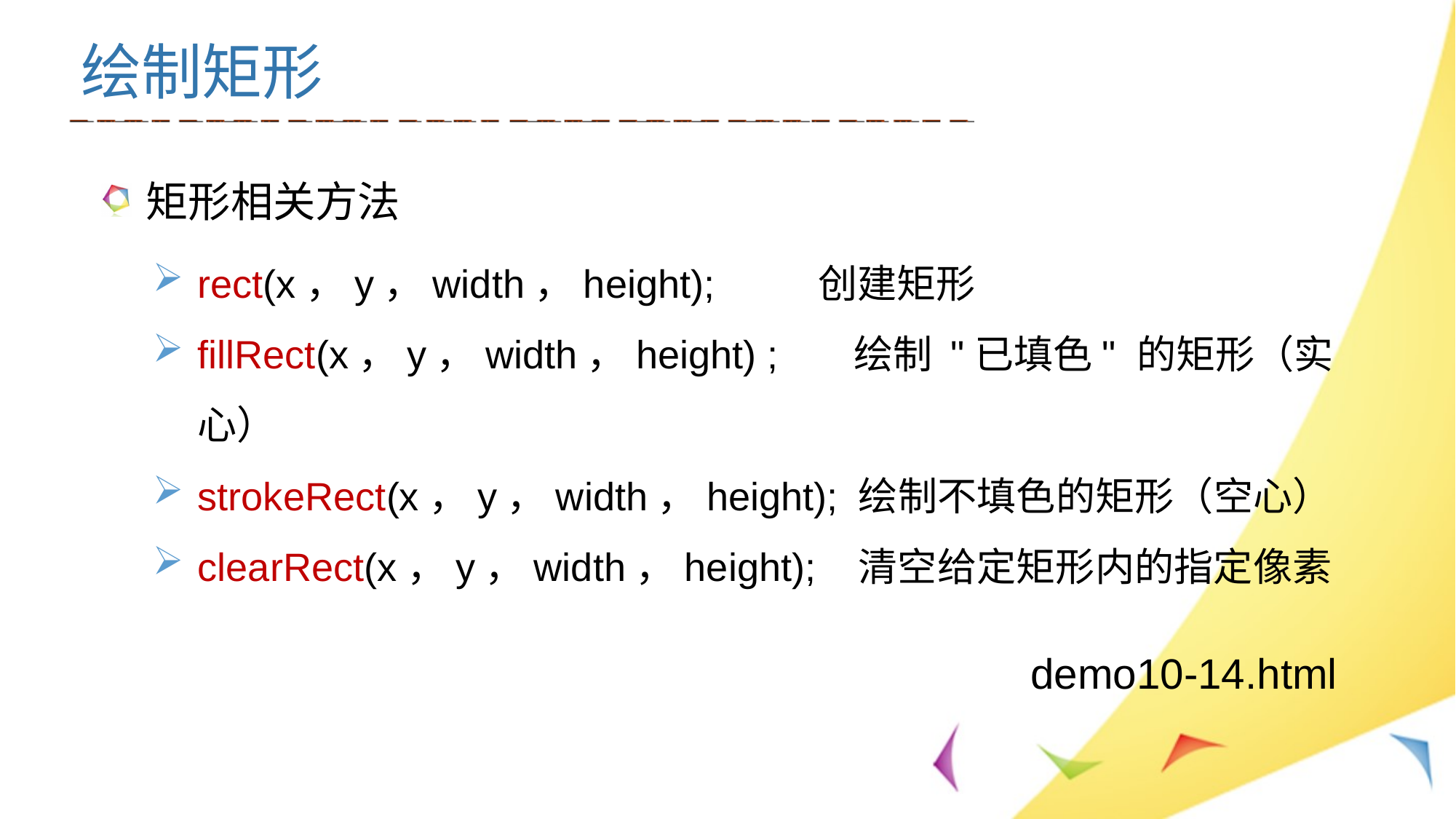

绘制矩形

矩形相关方法
rect(x，y，width，height);	      创建矩形
fillRect(x，y，width，height) ;      绘制 "已填色" 的矩形（实心）
strokeRect(x，y，width，height); 绘制不填色的矩形（空心）
clearRect(x，y，width，height);   清空给定矩形内的指定像素

demo10-14.html